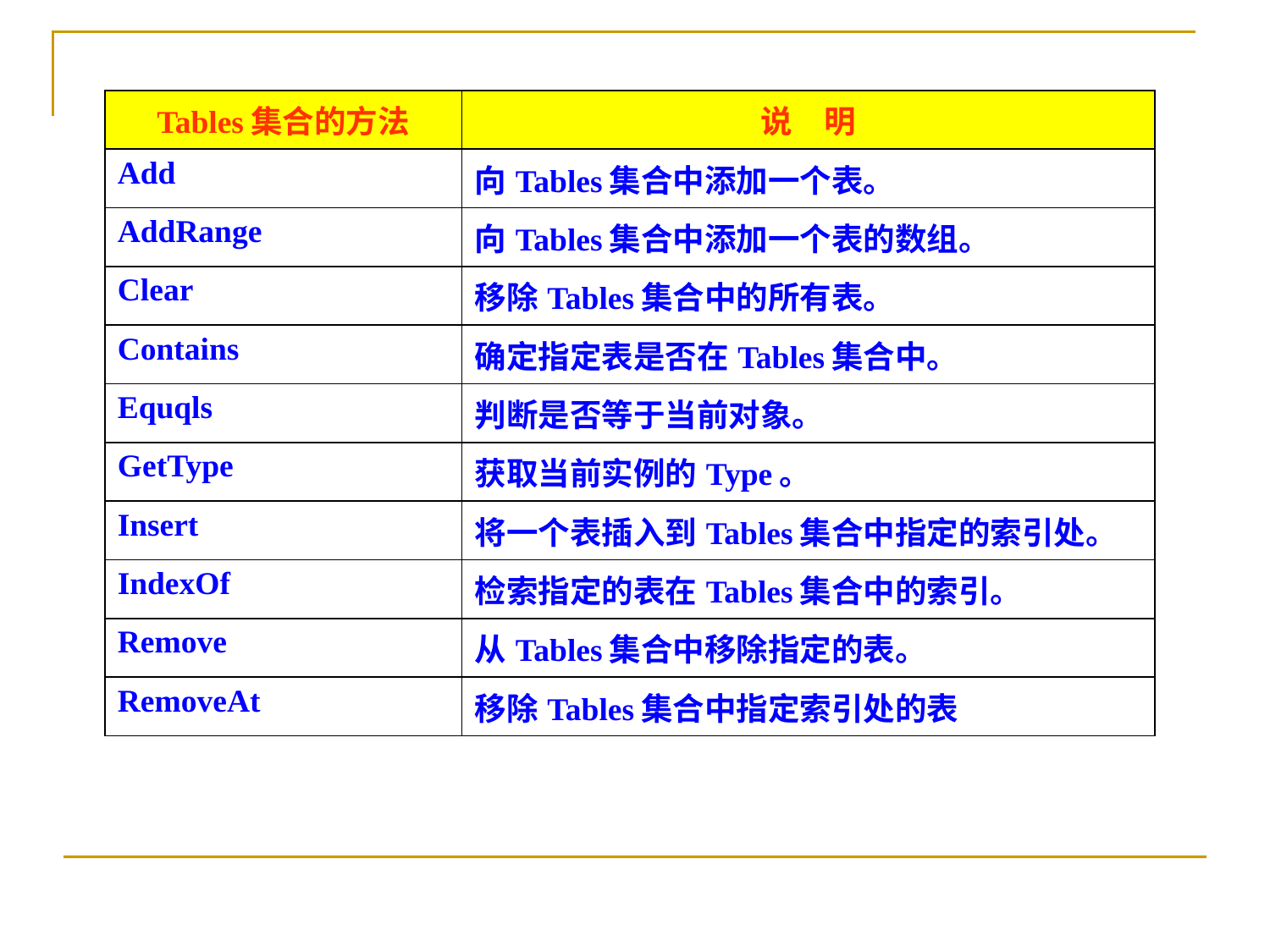

| Tables集合的方法 | 说　明 |
| --- | --- |
| Add | 向Tables集合中添加一个表。 |
| AddRange | 向Tables集合中添加一个表的数组。 |
| Clear | 移除Tables集合中的所有表。 |
| Contains | 确定指定表是否在Tables集合中。 |
| Equqls | 判断是否等于当前对象。 |
| GetType | 获取当前实例的Type。 |
| Insert | 将一个表插入到Tables集合中指定的索引处。 |
| IndexOf | 检索指定的表在Tables集合中的索引。 |
| Remove | 从Tables集合中移除指定的表。 |
| RemoveAt | 移除Tables集合中指定索引处的表 |